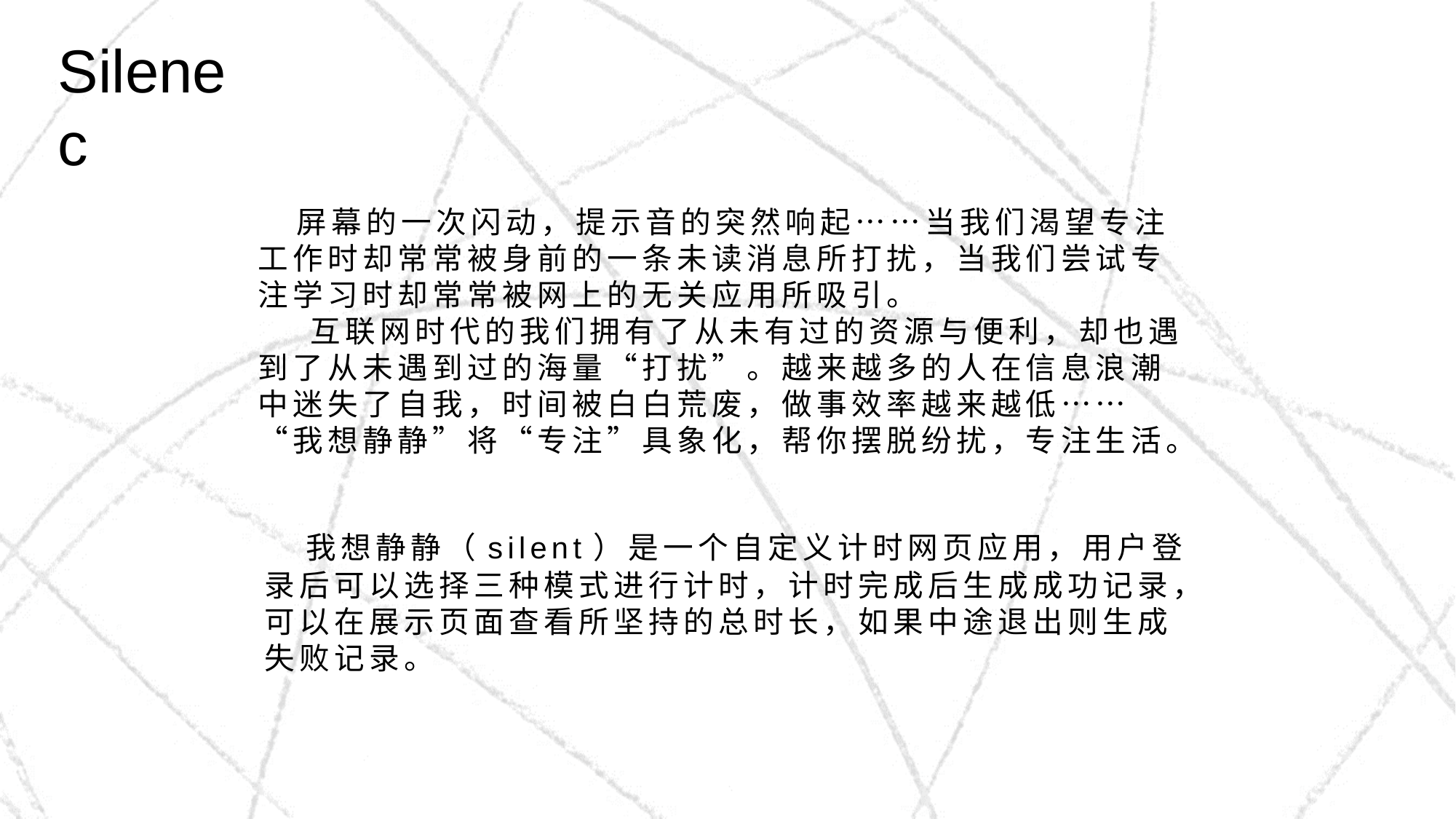

Silenec
   屏幕的一次闪动，提示音的突然响起……当我们渴望专注工作时却常常被身前的一条未读消息所打扰，当我们尝试专注学习时却常常被网上的无关应用所吸引。
    互联网时代的我们拥有了从未有过的资源与便利，却也遇到了从未遇到过的海量“打扰”。越来越多的人在信息浪潮中迷失了自我，时间被白白荒废，做事效率越来越低……“我想静静”将“专注”具象化，帮你摆脱纷扰，专注生活。
    我想静静（silent）是一个自定义计时网页应用，用户登录后可以选择三种模式进行计时，计时完成后生成成功记录，可以在展示页面查看所坚持的总时长，如果中途退出则生成失败记录。